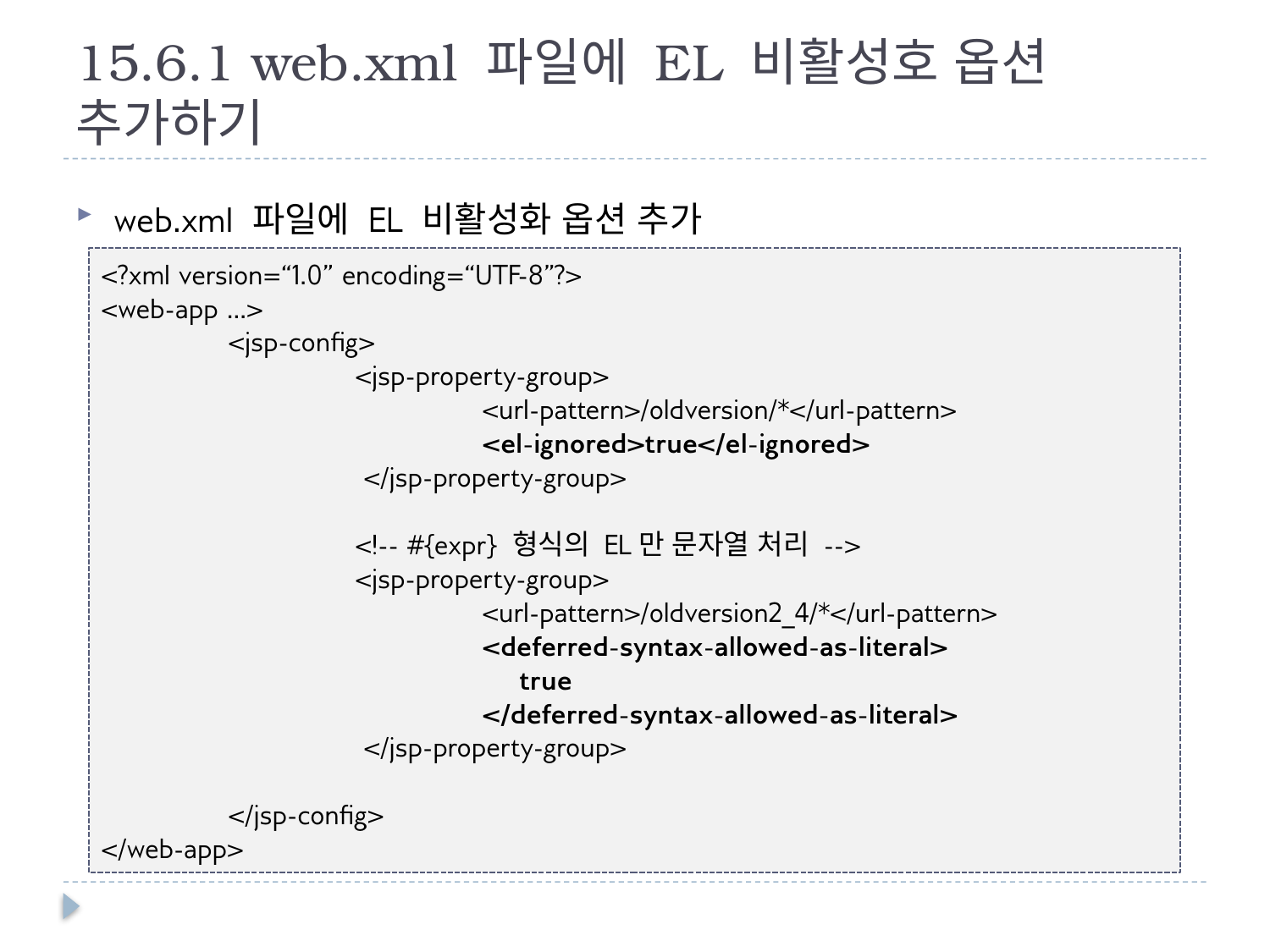

# 15.6.1 web.xml 파일에 EL 비활성호 옵션 추가하기
web.xml 파일에 EL 비활성화 옵션 추가
<?xml version=“1.0” encoding=“UTF-8”?>
<web-app …>
	<jsp-config>
		<jsp-property-group>
			<url-pattern>/oldversion/*</url-pattern>
			<el-ignored>true</el-ignored>
		 </jsp-property-group>

		<!-- #{expr} 형식의 EL만 문자열 처리 -->
		<jsp-property-group>
			<url-pattern>/oldversion2_4/*</url-pattern>
			<deferred-syntax-allowed-as-literal>
			    true
			</deferred-syntax-allowed-as-literal>
		 </jsp-property-group>

	</jsp-config>
</web-app>